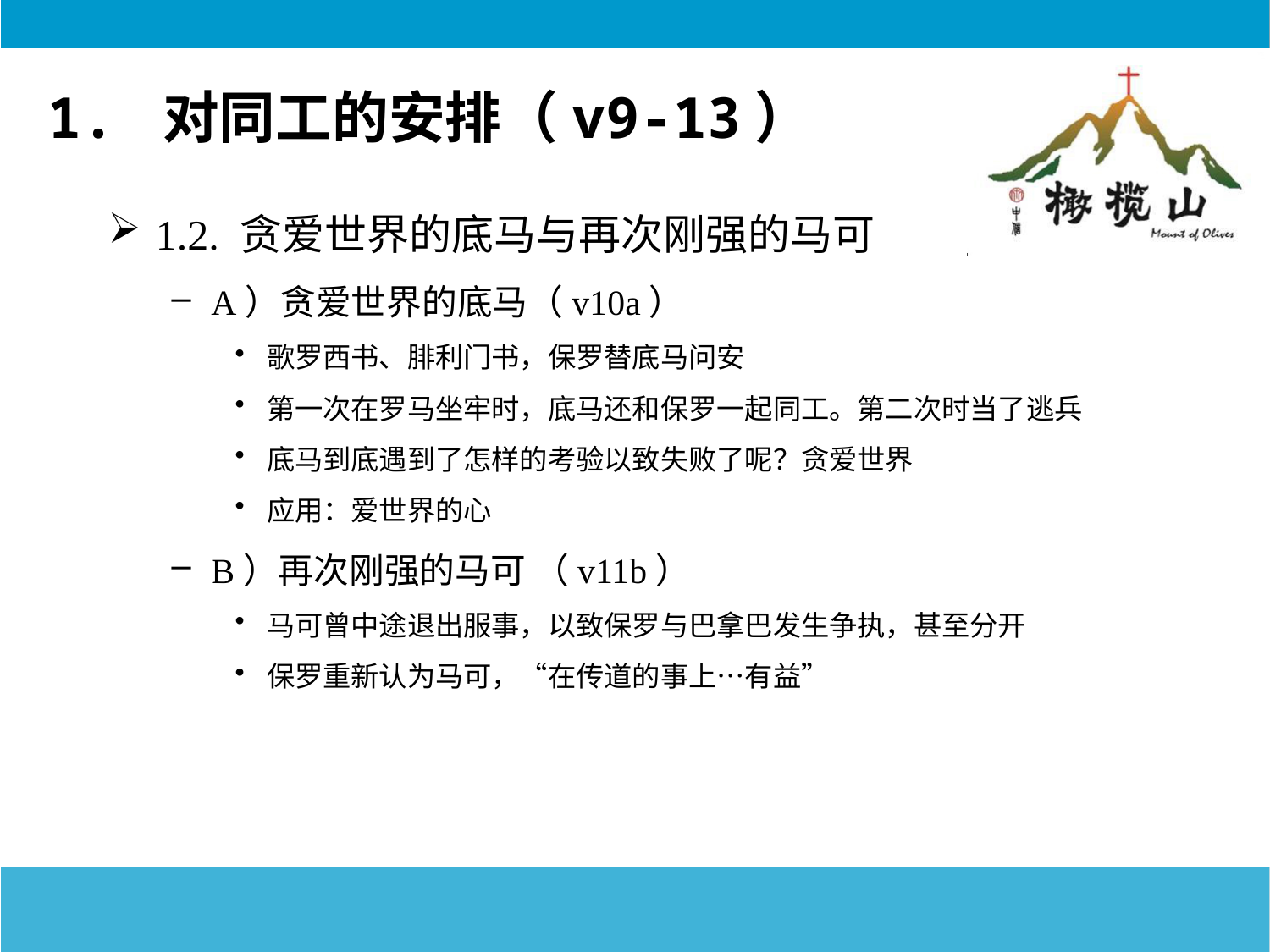

# 1. 对同工的安排（v9-13）
1.2. 贪爱世界的底马与再次刚强的马可
A）贪爱世界的底马（v10a）
歌罗西书、腓利门书，保罗替底马问安
第一次在罗马坐牢时，底马还和保罗一起同工。第二次时当了逃兵
底马到底遇到了怎样的考验以致失败了呢？贪爱世界
应用：爱世界的心
B）再次刚强的马可 （v11b）
马可曾中途退出服事，以致保罗与巴拿巴发生争执，甚至分开
保罗重新认为马可，“在传道的事上…有益”